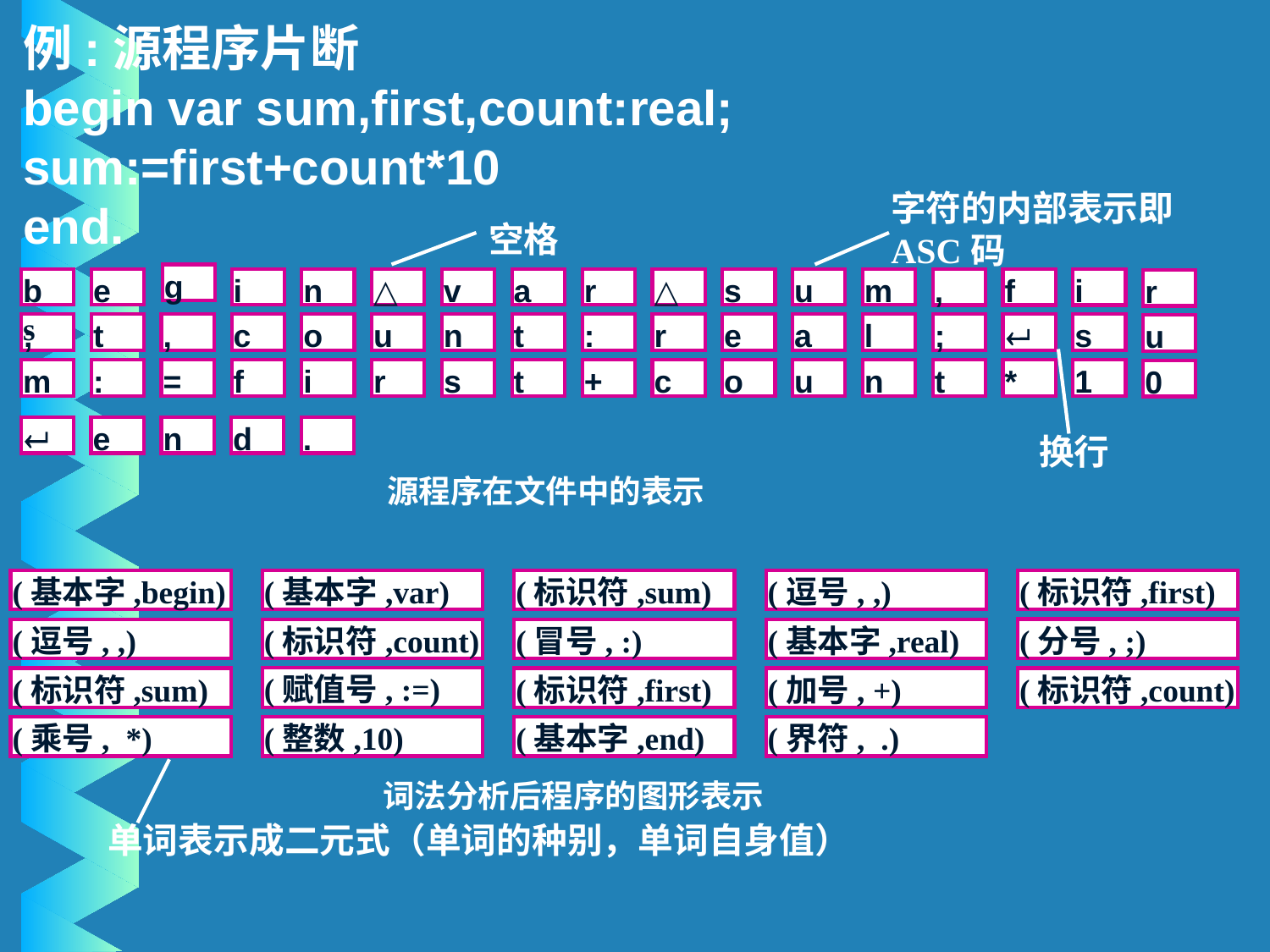

# 例:源程序片断 begin var sum,first,count:real; sum:=first+count*10 end.
字符的内部表示即ASC码

空格

g
b
s
e
i
n
△
v
a
r

△

s
u

m

,

f

i

r

;

t

,

c

o

u
n
t
:

r

e

a

l

;

↵

s
u
m
:
=
f
i
r
s
t
+
c
o
u
n
t
*
1
0
↵

e

n

d

.

 源程序在文件中的表示

换行
(基本字,begin)
(基本字,var)
(标识符,sum)
(逗号, ,)
(标识符,first)
(分号, ;)
(逗号, ,)
(标识符,count)
(冒号, :)
(基本字,real)
(赋值号, :=)
(标识符,sum)
(标识符,first)
(加号, +)
(标识符,count)
(整数,10)
(基本字,end)
(界符,  .)
(乘号,  *)
词法分析后程序的图形表示

单词表示成二元式（单词的种别，单词自身值）